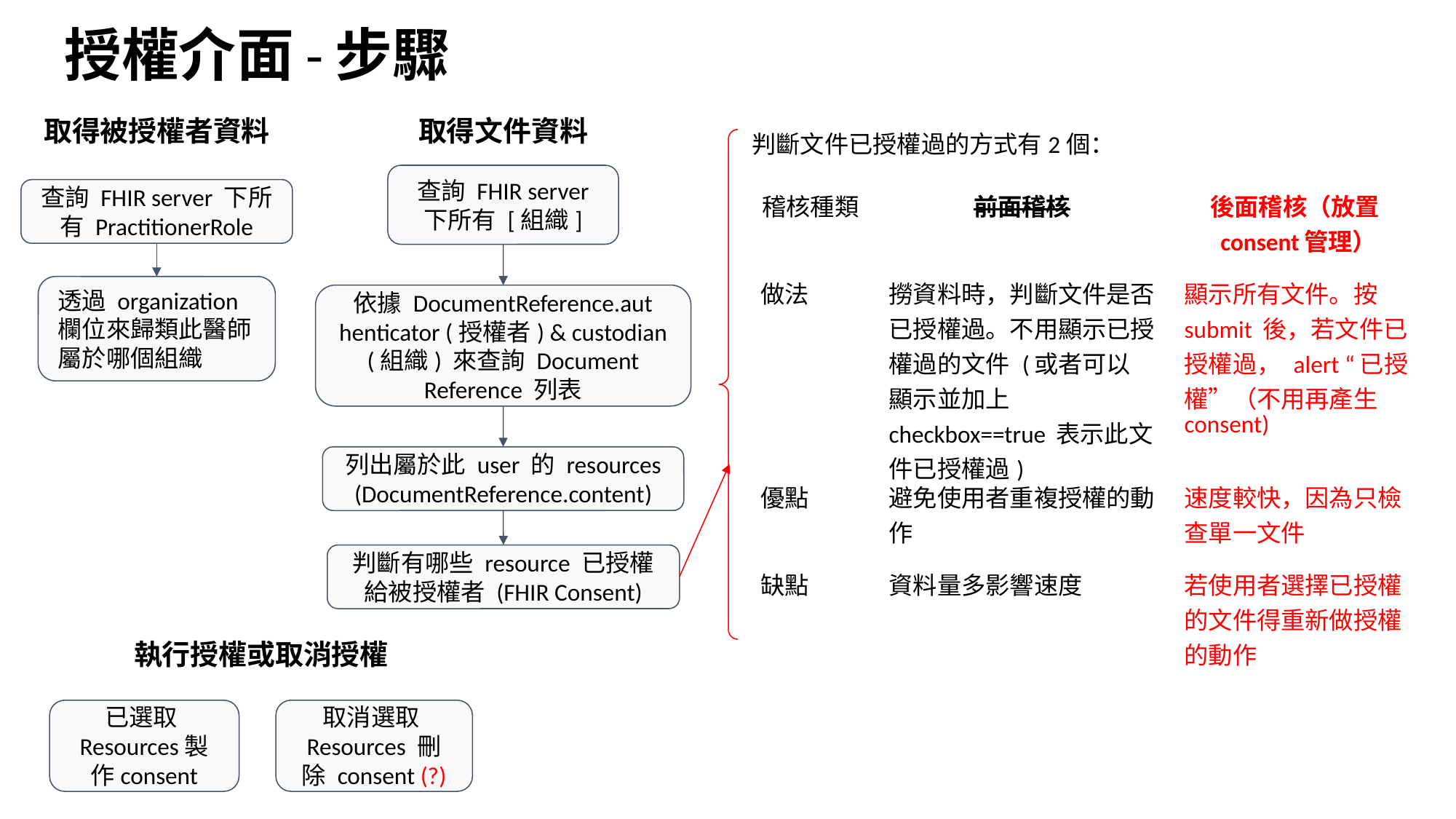

# 授權介面-步驟
取得被授權者資料
取得文件資料
判斷文件已授權過的方式有2個：

查詢 FHIR server 下所有 [組織]
| 稽核種類 | 前面稽核 | 後面稽核（放置consent管理） |
| --- | --- | --- |
| 做法 | 撈資料時，判斷文件是否已授權過。不用顯示已授權過的文件 (或者可以顯示並加上 checkbox==true 表示此文件已授權過) | 顯示所有文件。按 submit 後，若文件已授權過， alert “已授權”（不用再產生 consent) |
| 優點 | 避免使用者重複授權的動作 | 速度較快，因為只檢查單一文件 |
| 缺點 | 資料量多影響速度 | 若使用者選擇已授權的文件得重新做授權的動作 |
查詢 FHIR server 下所有 PractitionerRole
透過 organization 欄位來歸類此醫師屬於哪個組織
依據 DocumentReference.aut
henticator (授權者) & custodian (組織) 來查詢 Document Reference 列表
列出屬於此 user 的 resources (DocumentReference.content)
判斷有哪些 resource 已授權給被授權者 (FHIR Consent)
執行授權或取消授權
已選取Resources製作consent
取消選取Resources 刪除 consent (?)